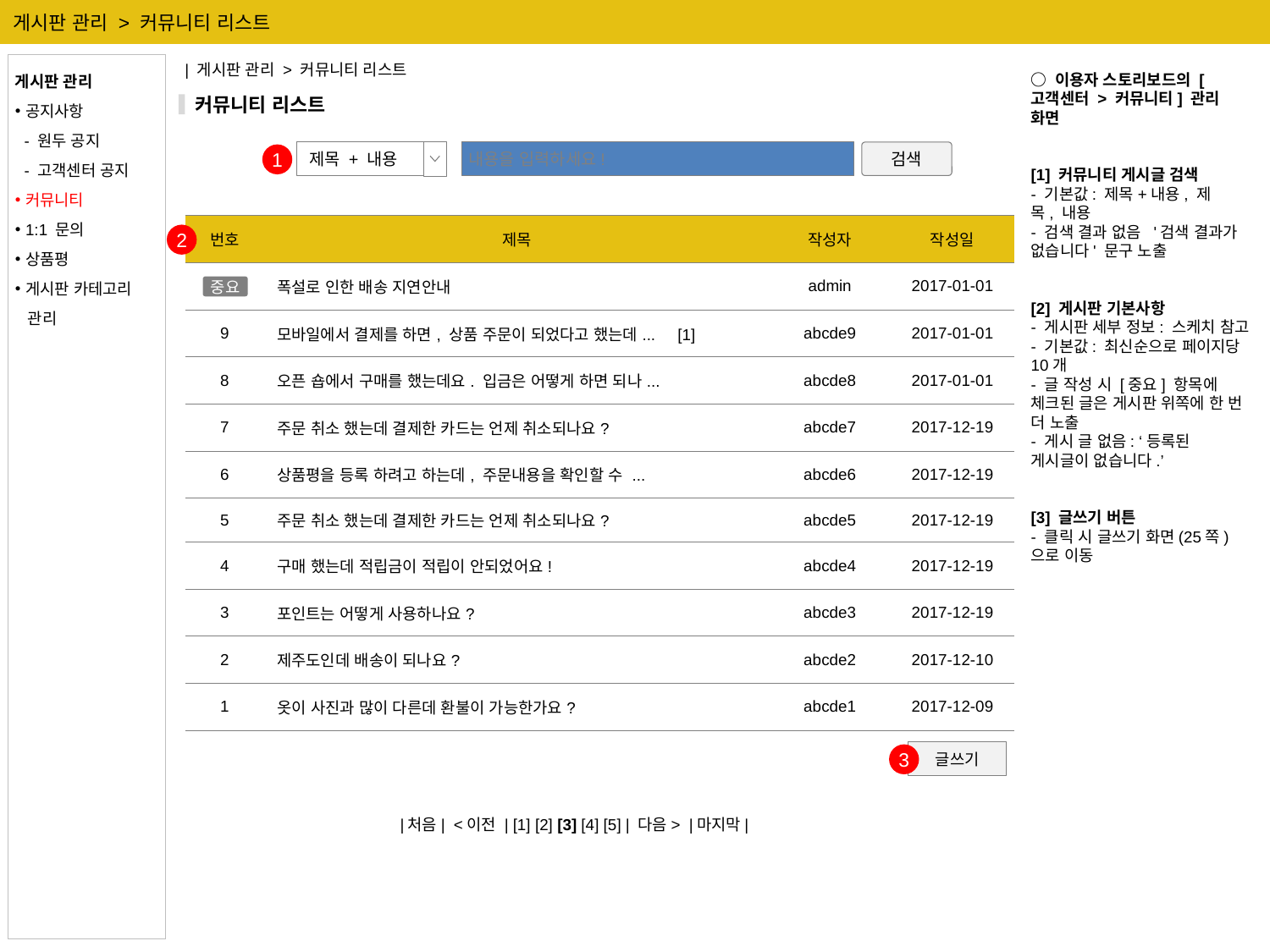

게시판 관리 > 커뮤니티 리스트

○ 이용자 스토리보드의 [고객센터 > 커뮤니티] 관리 화면

[1] 커뮤니티 게시글 검색
- 기본값: 제목+내용, 제목, 내용
- 검색 결과 없음  '검색 결과가 없습니다' 문구 노출

[2] 게시판 기본사항
- 게시판 세부 정보: 스케치 참고
- 기본값: 최신순으로 페이지당 10개
- 글 작성 시 [중요] 항목에 체크된 글은 게시판 위쪽에 한 번 더 노출
- 게시 글 없음: ‘등록된 게시글이 없습니다.’

[3] 글쓰기 버튼
- 클릭 시 글쓰기 화면(25쪽)으로 이동
| 게시판 관리 > 커뮤니티 리스트
게시판 관리
공지사항
  - 원두 공지
  - 고객센터 공지
커뮤니티
1:1 문의
상품평
게시판 카테고리
  관리
커뮤니티 리스트

제목 + 내용

내용을 입력하세요!
검색
1
| 번호 | 제목 | 작성자 | 작성일 |
| --- | --- | --- | --- |
|  | 폭설로 인한 배송 지연안내 | admin | 2017-01-01 |
| 9 | 모바일에서 결제를 하면, 상품 주문이 되었다고 했는데... [1] | abcde9 | 2017-01-01 |
| 8 | 오픈 숍에서 구매를 했는데요. 입금은 어떻게 하면 되나... | abcde8 | 2017-01-01 |
| 7 | 주문 취소 했는데 결제한 카드는 언제 취소되나요? | abcde7 | 2017-12-19 |
| 6 | 상품평을 등록 하려고 하는데, 주문내용을 확인할 수 ... | abcde6 | 2017-12-19 |
| 5 | 주문 취소 했는데 결제한 카드는 언제 취소되나요? | abcde5 | 2017-12-19 |
| 4 | 구매 했는데 적립금이 적립이 안되었어요! | abcde4 | 2017-12-19 |
| 3 | 포인트는 어떻게 사용하나요? | abcde3 | 2017-12-19 |
| 2 | 제주도인데 배송이 되나요? | abcde2 | 2017-12-10 |
| 1 | 옷이 사진과 많이 다른데 환불이 가능한가요? | abcde1 | 2017-12-09 |
2
중요
글쓰기
3
|처음|  <이전 | [1] [2] [3] [4] [5] | 다음>  |마지막|